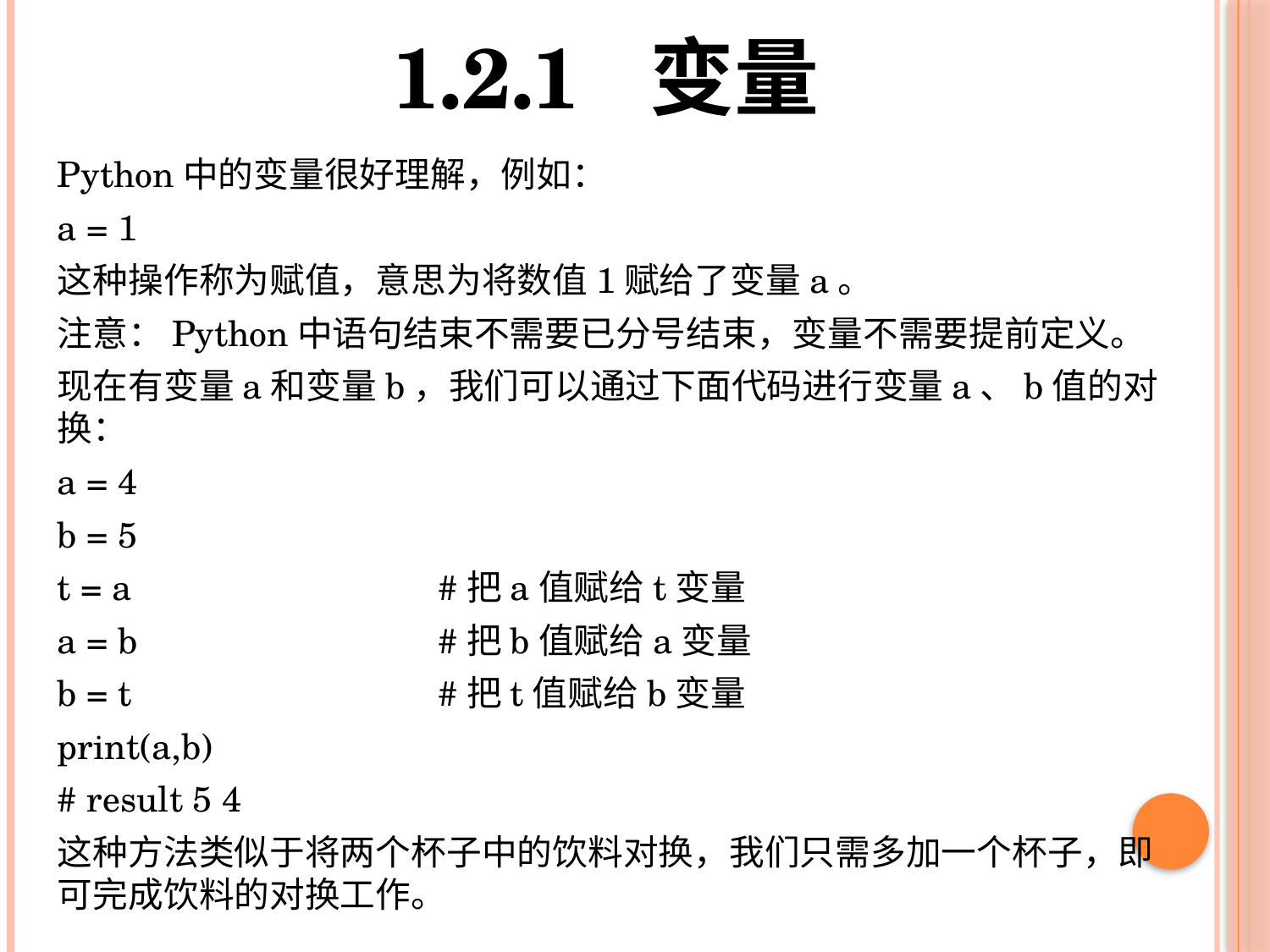

# 1.2.1  变量
Python中的变量很好理解，例如：
a = 1
这种操作称为赋值，意思为将数值1赋给了变量a。
注意：Python中语句结束不需要已分号结束，变量不需要提前定义。
现在有变量a和变量b，我们可以通过下面代码进行变量a、b值的对换：
a = 4
b = 5
t = a			#把a值赋给t变量
a = b			#把b值赋给a变量
b = t			#把t值赋给b变量
print(a,b)
# result 5 4
这种方法类似于将两个杯子中的饮料对换，我们只需多加一个杯子，即可完成饮料的对换工作。